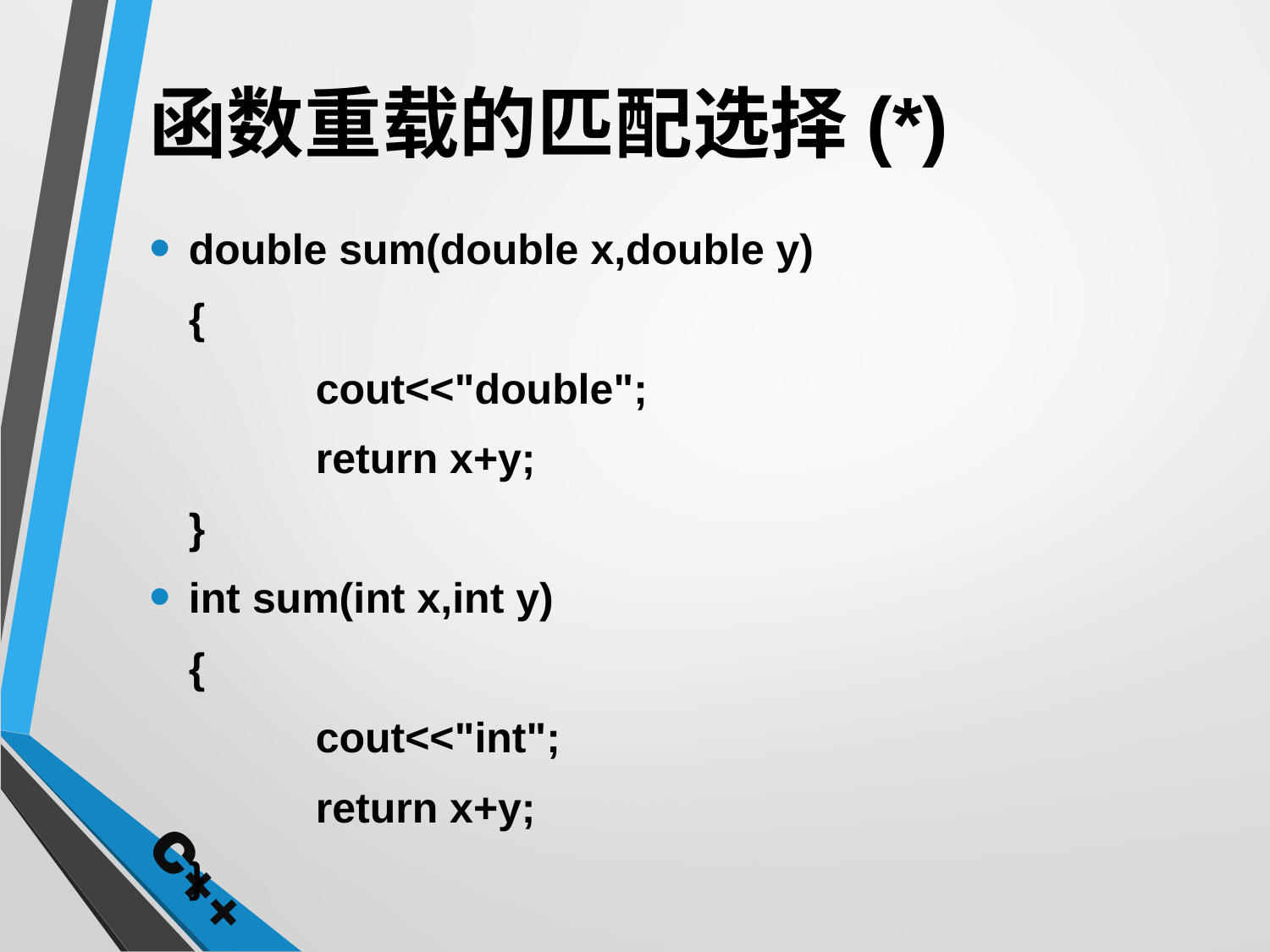

# 函数重载的匹配选择(*)
double sum(double x,double y)
	{
		cout<<"double";
		return x+y;
	}
int sum(int x,int y)
	{
		cout<<"int";
		return x+y;
	}